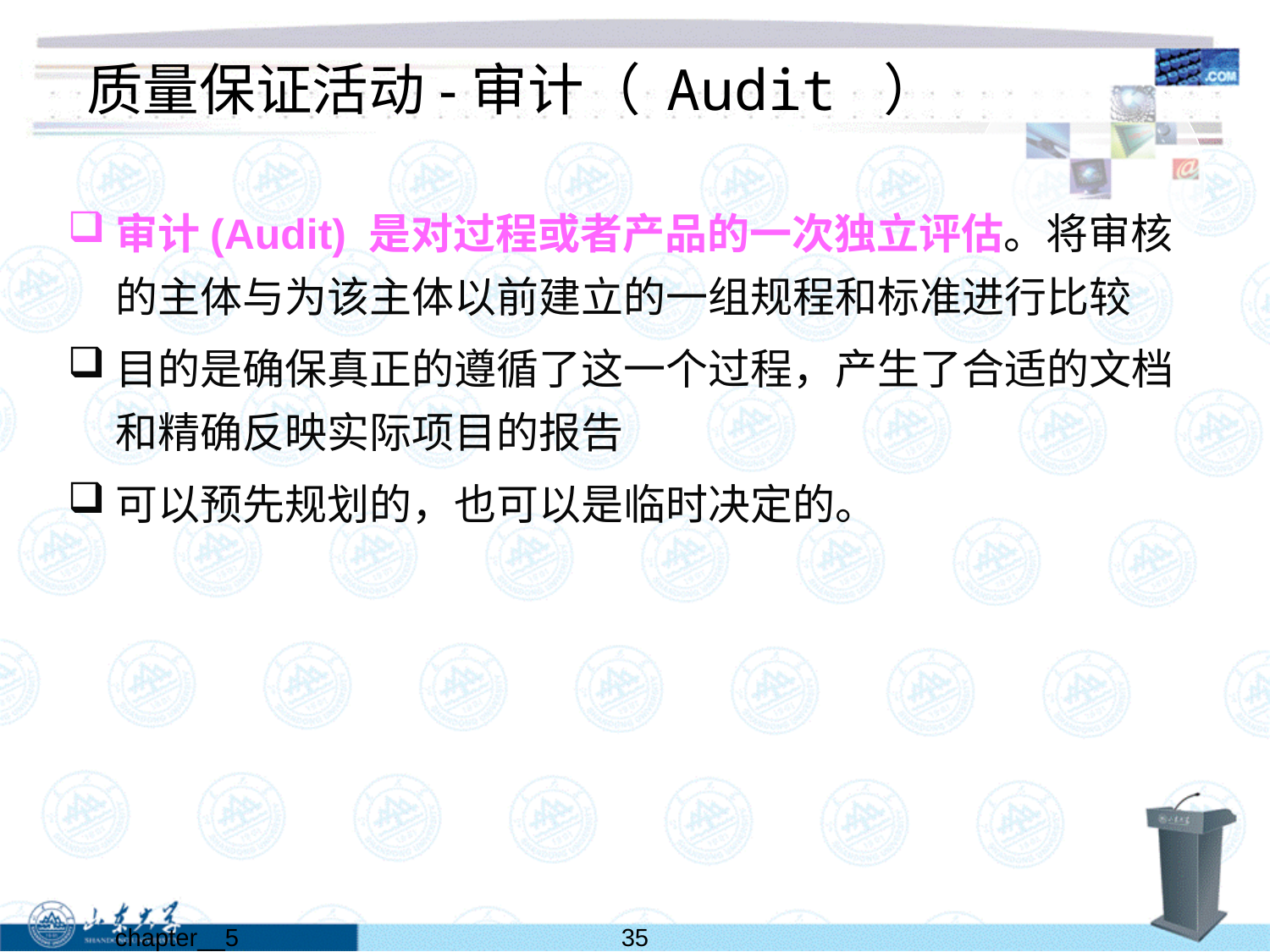

# 质量保证活动-审计（ Audit ）
审计(Audit) 是对过程或者产品的一次独立评估。将审核的主体与为该主体以前建立的一组规程和标准进行比较
目的是确保真正的遵循了这一个过程，产生了合适的文档和精确反映实际项目的报告
可以预先规划的，也可以是临时决定的。
 chapter__5
35